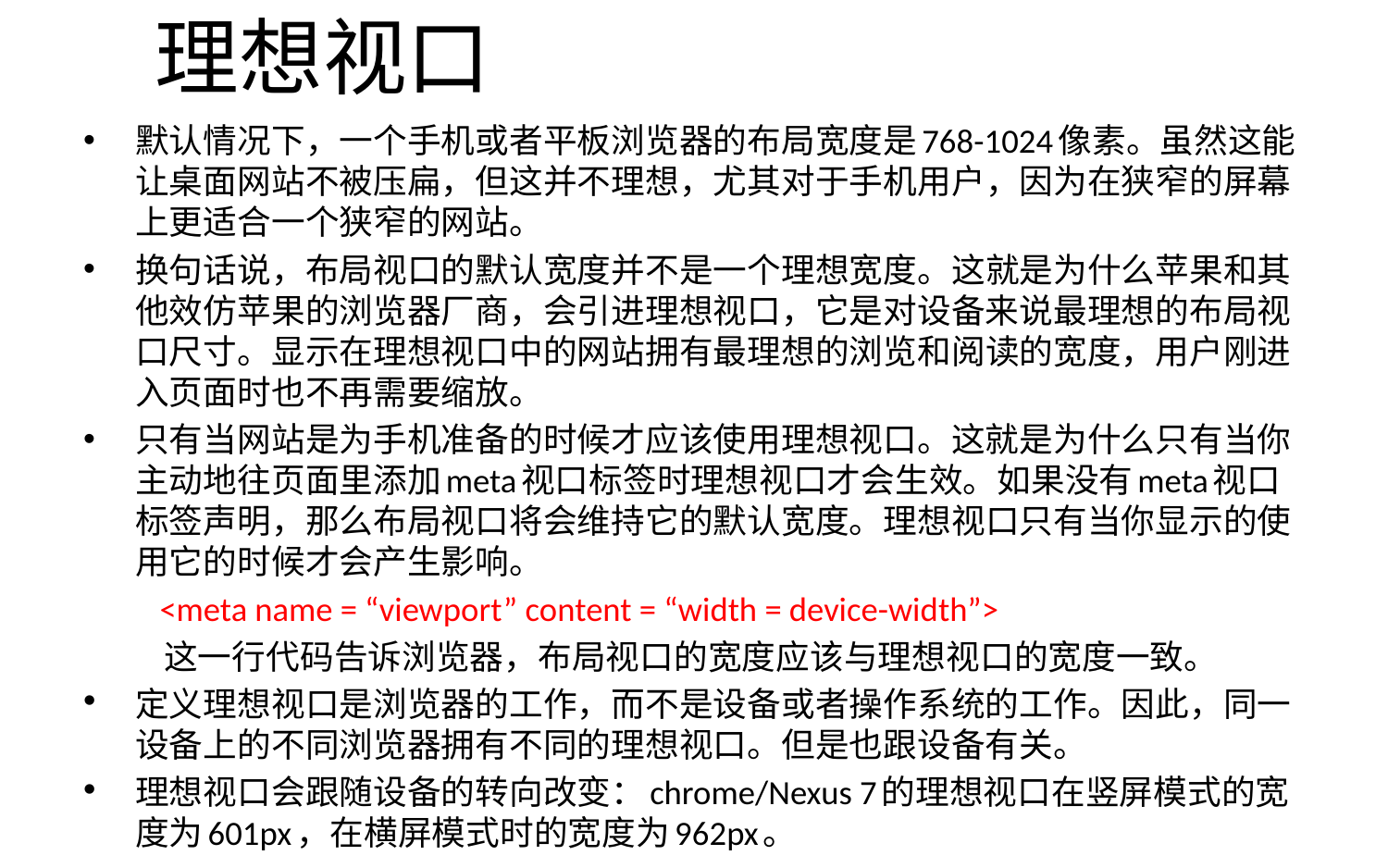

# 理想视口
默认情况下，一个手机或者平板浏览器的布局宽度是768-1024像素。虽然这能让桌面网站不被压扁，但这并不理想，尤其对于手机用户，因为在狭窄的屏幕上更适合一个狭窄的网站。
换句话说，布局视口的默认宽度并不是一个理想宽度。这就是为什么苹果和其他效仿苹果的浏览器厂商，会引进理想视口，它是对设备来说最理想的布局视口尺寸。显示在理想视口中的网站拥有最理想的浏览和阅读的宽度，用户刚进入页面时也不再需要缩放。
只有当网站是为手机准备的时候才应该使用理想视口。这就是为什么只有当你主动地往页面里添加meta视口标签时理想视口才会生效。如果没有meta视口标签声明，那么布局视口将会维持它的默认宽度。理想视口只有当你显示的使用它的时候才会产生影响。
          <meta name = “viewport” content = “width = device-width”>
          这一行代码告诉浏览器，布局视口的宽度应该与理想视口的宽度一致。
定义理想视口是浏览器的工作，而不是设备或者操作系统的工作。因此，同一设备上的不同浏览器拥有不同的理想视口。但是也跟设备有关。
理想视口会跟随设备的转向改变：chrome/Nexus 7的理想视口在竖屏模式的宽度为601px，在横屏模式时的宽度为962px。